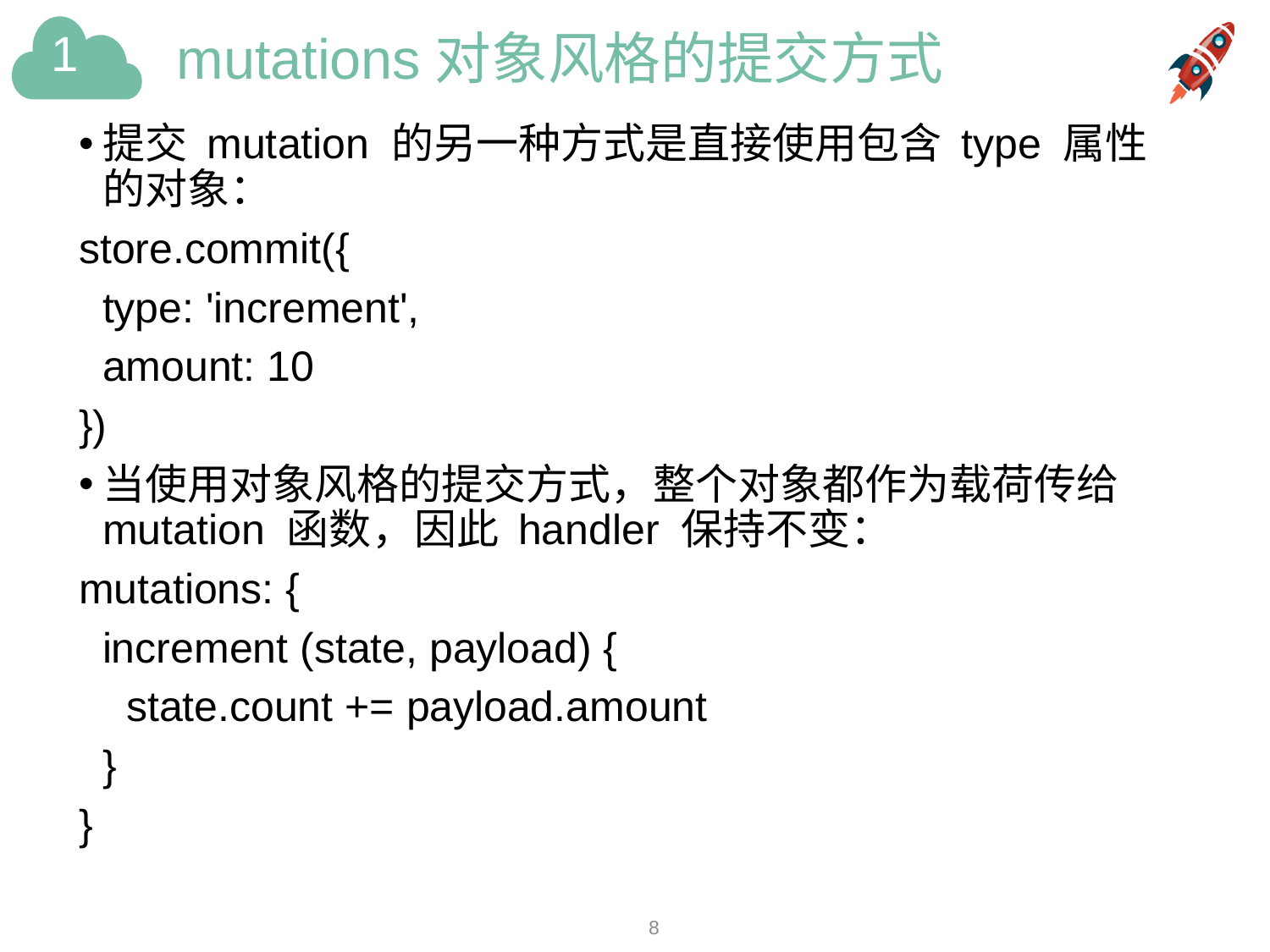

# mutations对象风格的提交方式
提交 mutation 的另一种方式是直接使用包含 type 属性的对象：
store.commit({
  type: 'increment',
  amount: 10
})
当使用对象风格的提交方式，整个对象都作为载荷传给 mutation 函数，因此 handler 保持不变：
mutations: {
  increment (state, payload) {
    state.count += payload.amount
  }
}
8